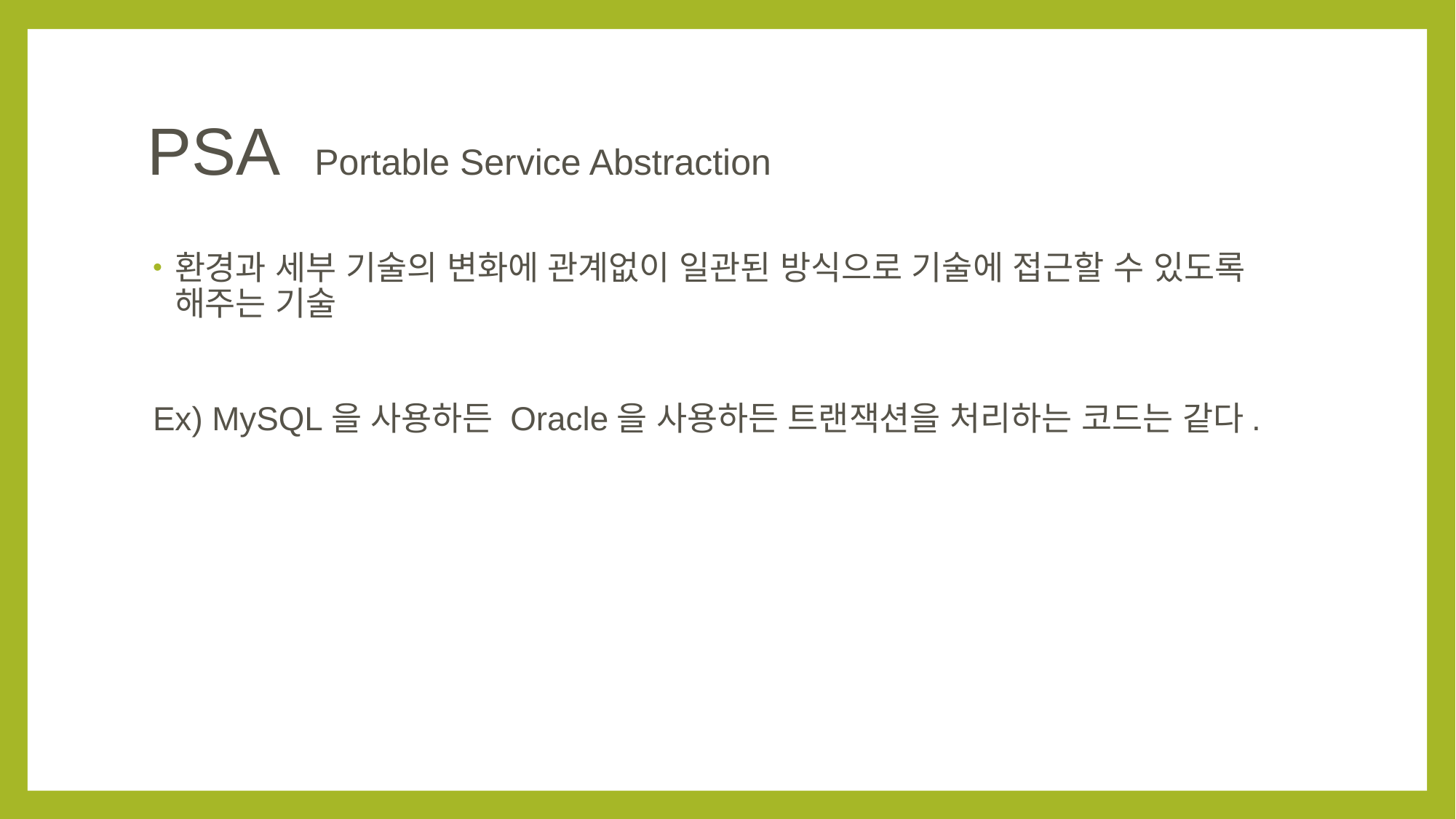

# PSA  Portable Service Abstraction
환경과 세부 기술의 변화에 관계없이 일관된 방식으로 기술에 접근할 수 있도록 해주는 기술

Ex) MySQL을 사용하든 Oracle을 사용하든 트랜잭션을 처리하는 코드는 같다.